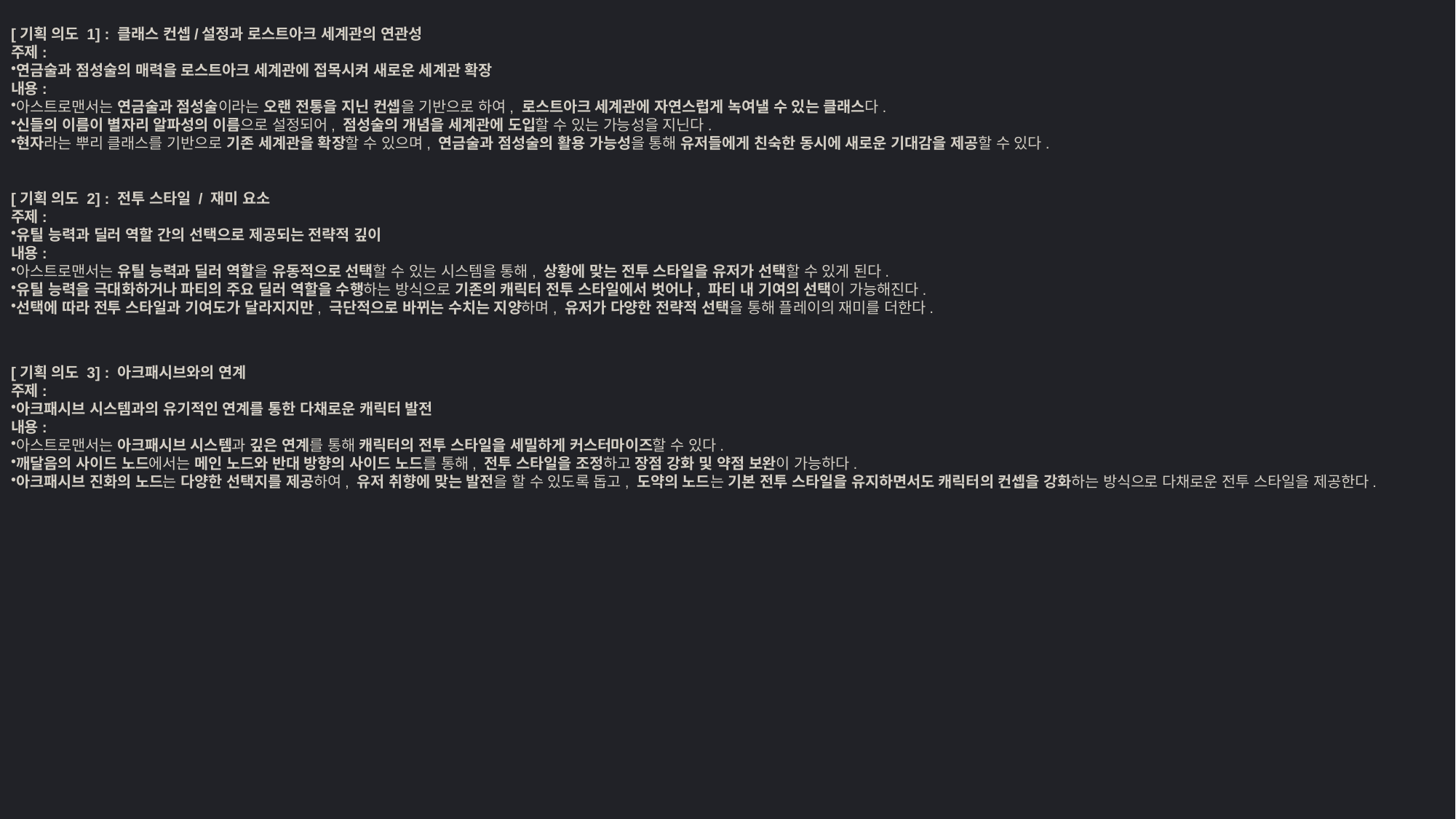

[기획 의도 1] : 클래스 컨셉/설정과 로스트아크 세계관의 연관성
주제:
연금술과 점성술의 매력을 로스트아크 세계관에 접목시켜 새로운 세계관 확장
내용:
아스트로맨서는 연금술과 점성술이라는 오랜 전통을 지닌 컨셉을 기반으로 하여, 로스트아크 세계관에 자연스럽게 녹여낼 수 있는 클래스다.
신들의 이름이 별자리 알파성의 이름으로 설정되어, 점성술의 개념을 세계관에 도입할 수 있는 가능성을 지닌다.
현자라는 뿌리 클래스를 기반으로 기존 세계관을 확장할 수 있으며, 연금술과 점성술의 활용 가능성을 통해 유저들에게 친숙한 동시에 새로운 기대감을 제공할 수 있다.

[기획 의도 2] : 전투 스타일 / 재미 요소
주제:
유틸 능력과 딜러 역할 간의 선택으로 제공되는 전략적 깊이
내용:
아스트로맨서는 유틸 능력과 딜러 역할을 유동적으로 선택할 수 있는 시스템을 통해, 상황에 맞는 전투 스타일을 유저가 선택할 수 있게 된다.
유틸 능력을 극대화하거나 파티의 주요 딜러 역할을 수행하는 방식으로 기존의 캐릭터 전투 스타일에서 벗어나, 파티 내 기여의 선택이 가능해진다.
선택에 따라 전투 스타일과 기여도가 달라지지만, 극단적으로 바뀌는 수치는 지양하며, 유저가 다양한 전략적 선택을 통해 플레이의 재미를 더한다.

[기획 의도 3] : 아크패시브와의 연계
주제:
아크패시브 시스템과의 유기적인 연계를 통한 다채로운 캐릭터 발전
내용:
아스트로맨서는 아크패시브 시스템과 깊은 연계를 통해 캐릭터의 전투 스타일을 세밀하게 커스터마이즈할 수 있다.
깨달음의 사이드 노드에서는 메인 노드와 반대 방향의 사이드 노드를 통해, 전투 스타일을 조정하고 장점 강화 및 약점 보완이 가능하다.
아크패시브 진화의 노드는 다양한 선택지를 제공하여, 유저 취향에 맞는 발전을 할 수 있도록 돕고, 도약의 노드는 기본 전투 스타일을 유지하면서도 캐릭터의 컨셉을 강화하는 방식으로 다채로운 전투 스타일을 제공한다.